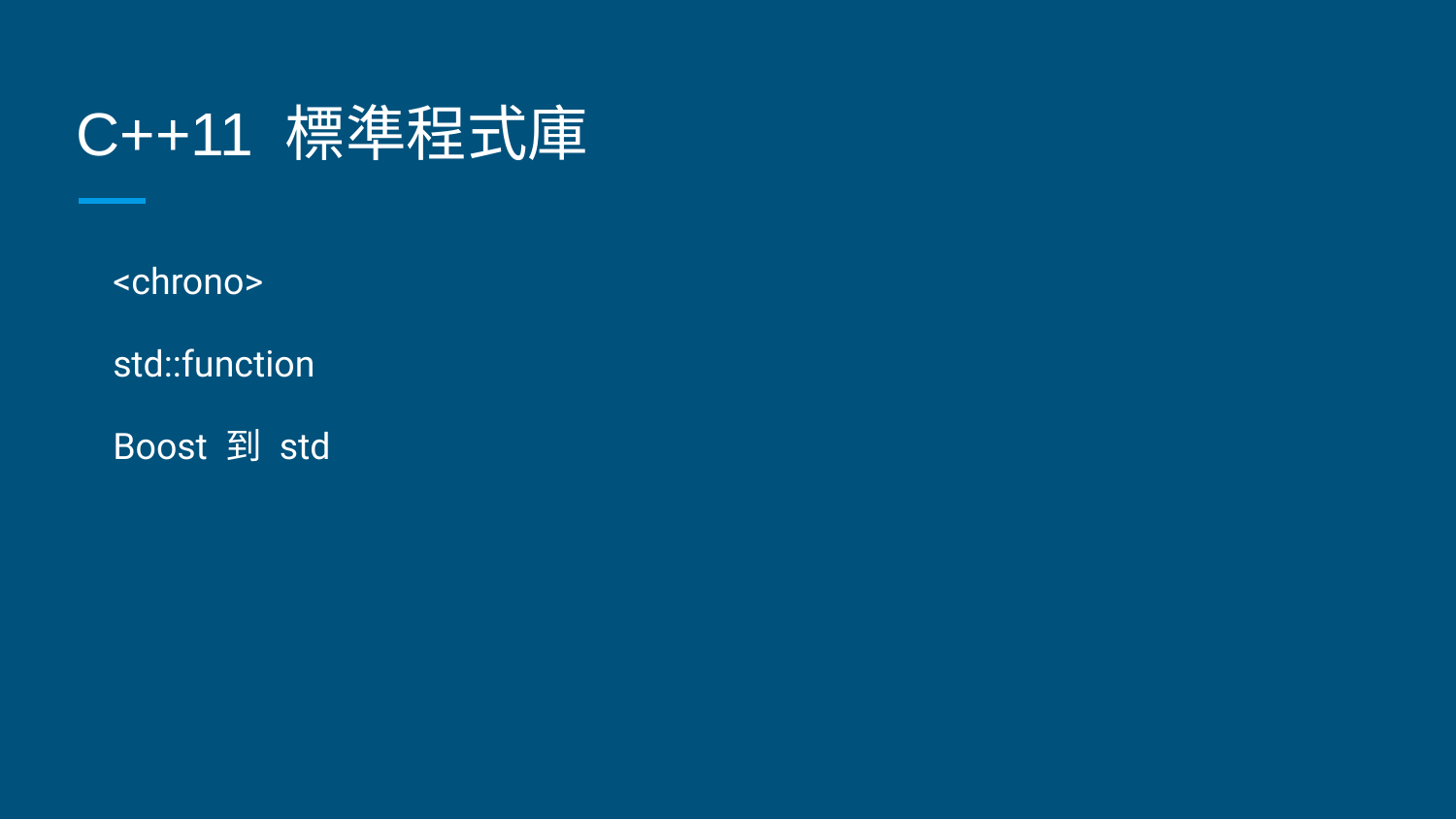

# C++11 標準程式庫
<chrono>
std::function
Boost 到 std